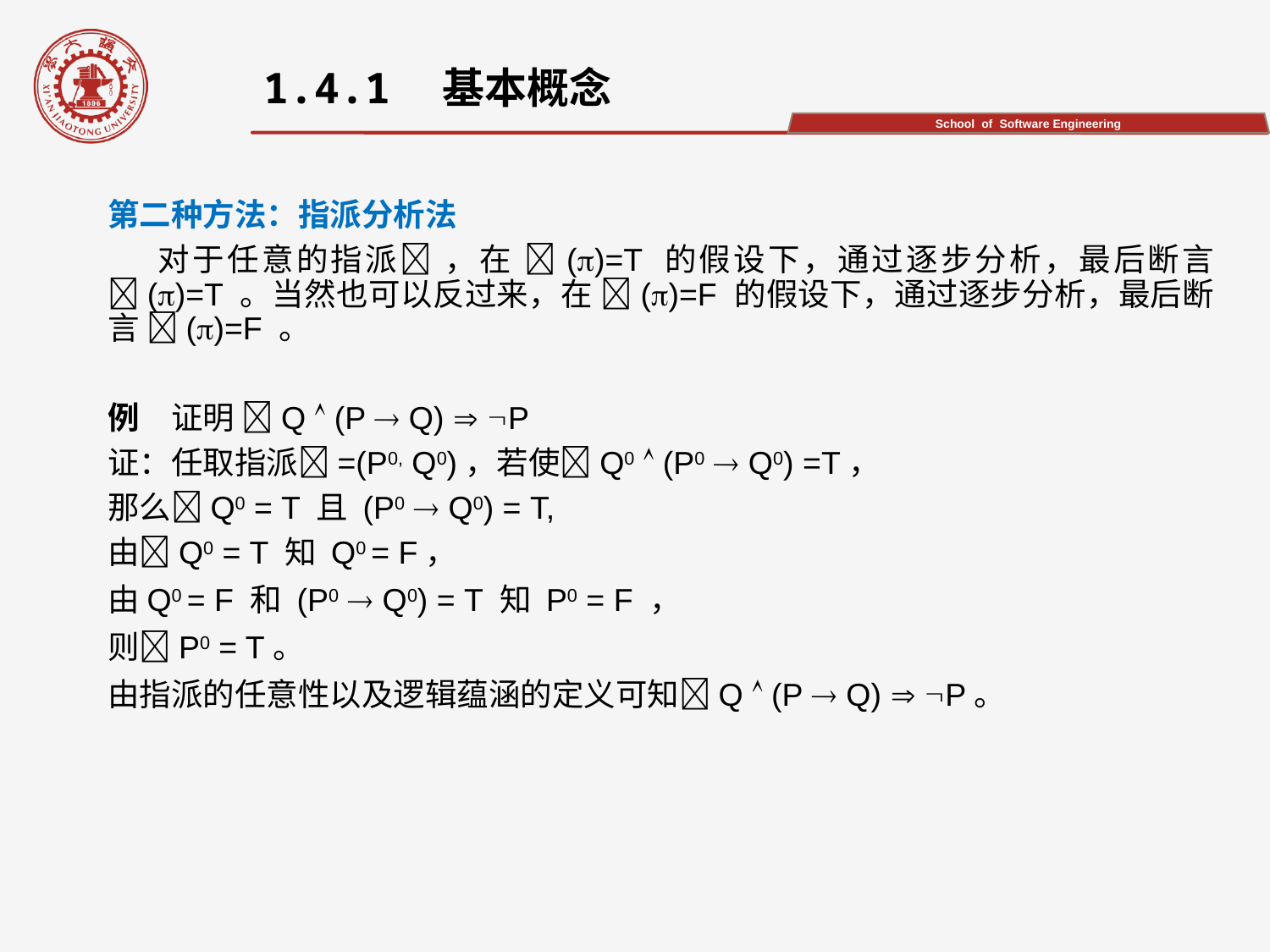

1.4.1　基本概念
第二种方法：指派分析法
    对于任意的指派π ，在 α(π)=T 的假设下，通过逐步分析，最后断言 β(π)=T 。当然也可以反过来，在 β(π)=F 的假设下，通过逐步分析，最后断言 α(π)=F 。

例　证明 ¬Q ∧ (P → Q) ⇒ ¬P
证：任取指派π=(P0, Q0)，若使¬Q0 ∧ (P0 → Q0) =T，
那么¬Q0 = T 且 (P0 → Q0) = T,
由¬Q0 = T 知 Q0 = F，
由Q0 = F 和 (P0 → Q0) = T 知 P0 = F ，
则¬P0 = T。
由指派的任意性以及逻辑蕴涵的定义可知¬Q ∧ (P → Q) ⇒ ¬P。